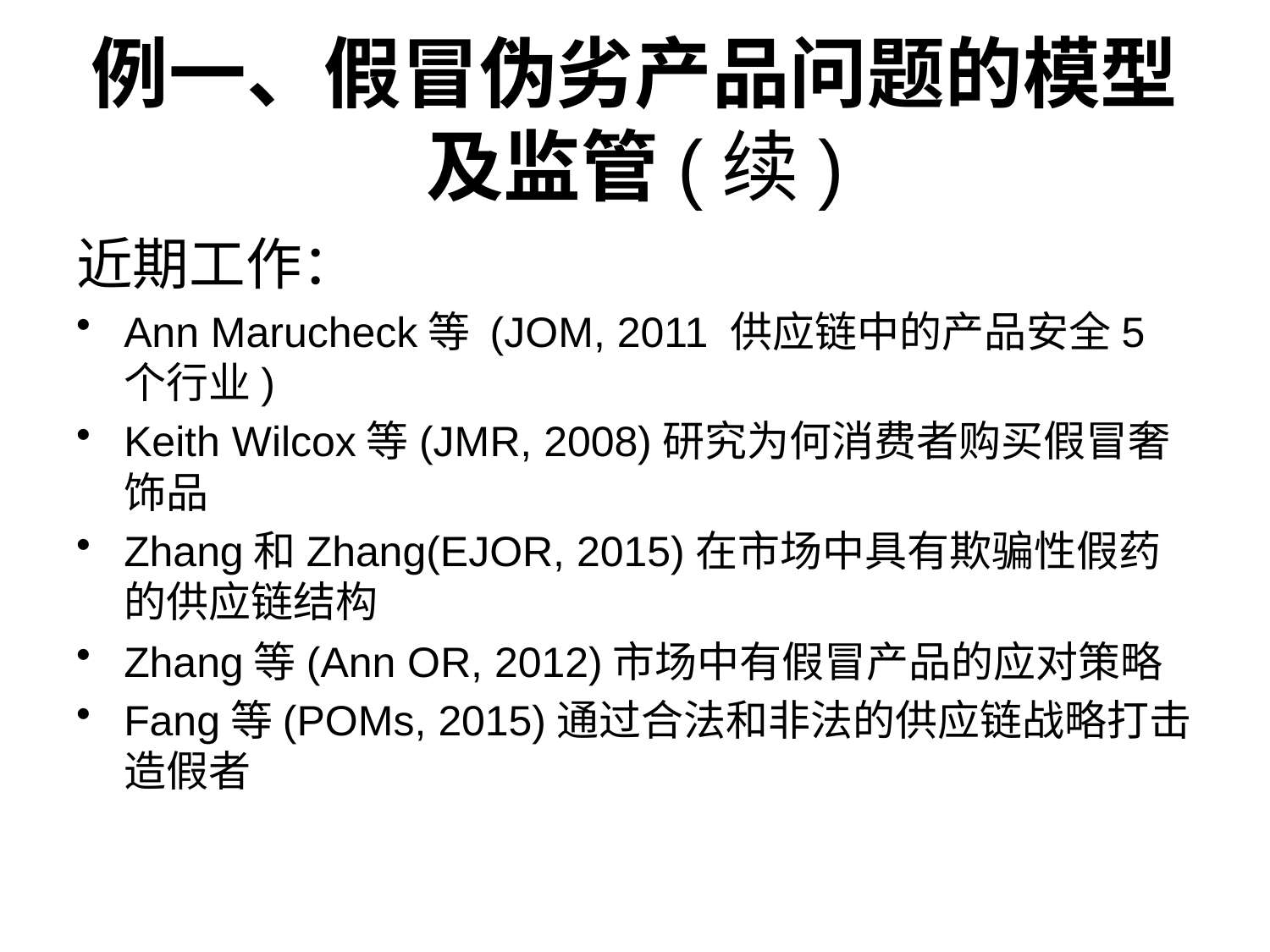

# 例一、假冒伪劣产品问题的模型及监管(续)
近期工作：
Ann Marucheck等 (JOM, 2011 供应链中的产品安全5个行业)
Keith Wilcox等(JMR, 2008)研究为何消费者购买假冒奢饰品
Zhang和Zhang(EJOR, 2015)在市场中具有欺骗性假药的供应链结构
Zhang等(Ann OR, 2012)市场中有假冒产品的应对策略
Fang等(POMs, 2015)通过合法和非法的供应链战略打击造假者